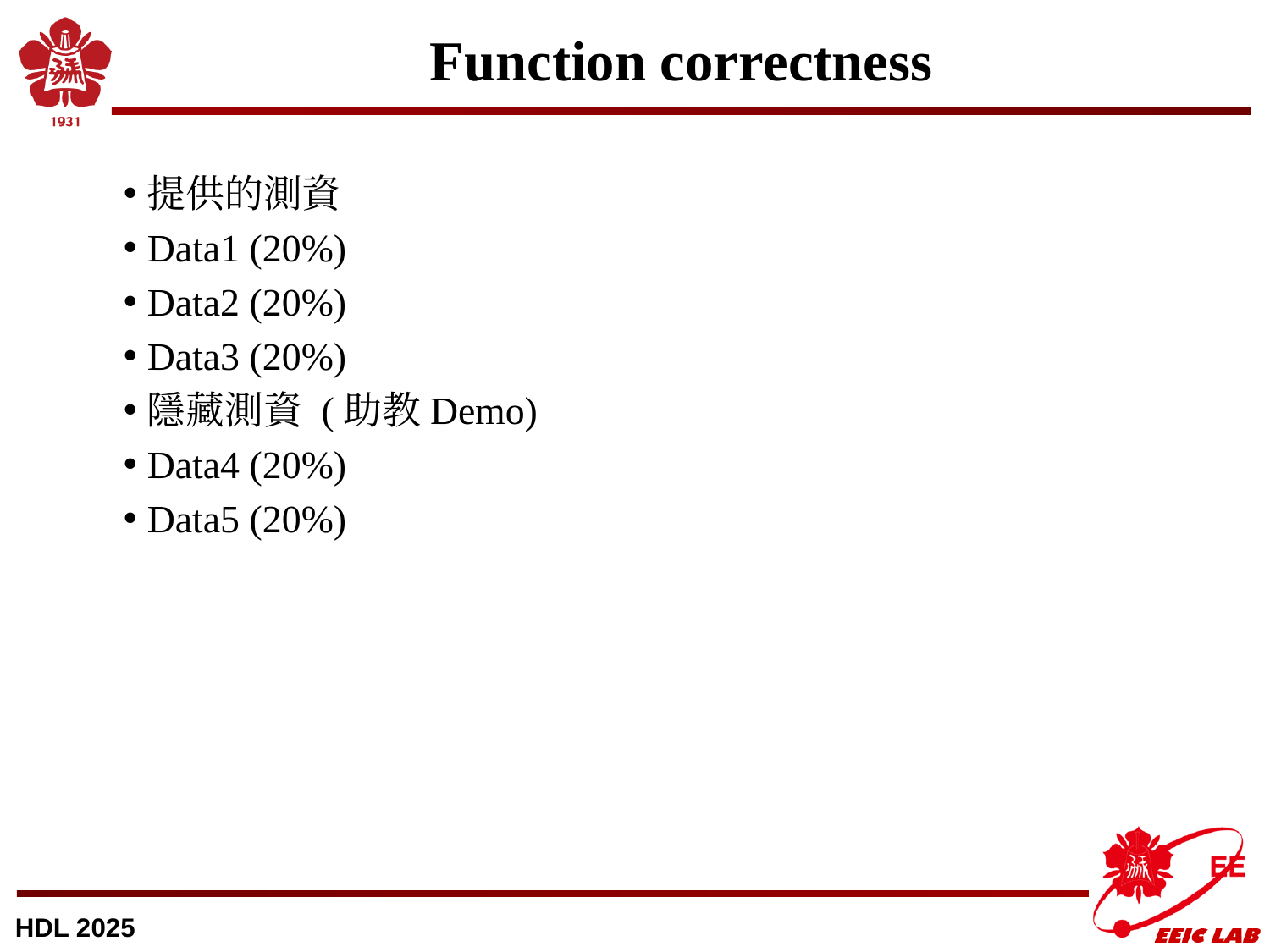

# Function correctness
提供的測資
Data1 (20%)
Data2 (20%)
Data3 (20%)
隱藏測資 (助教Demo)
Data4 (20%)
Data5 (20%)